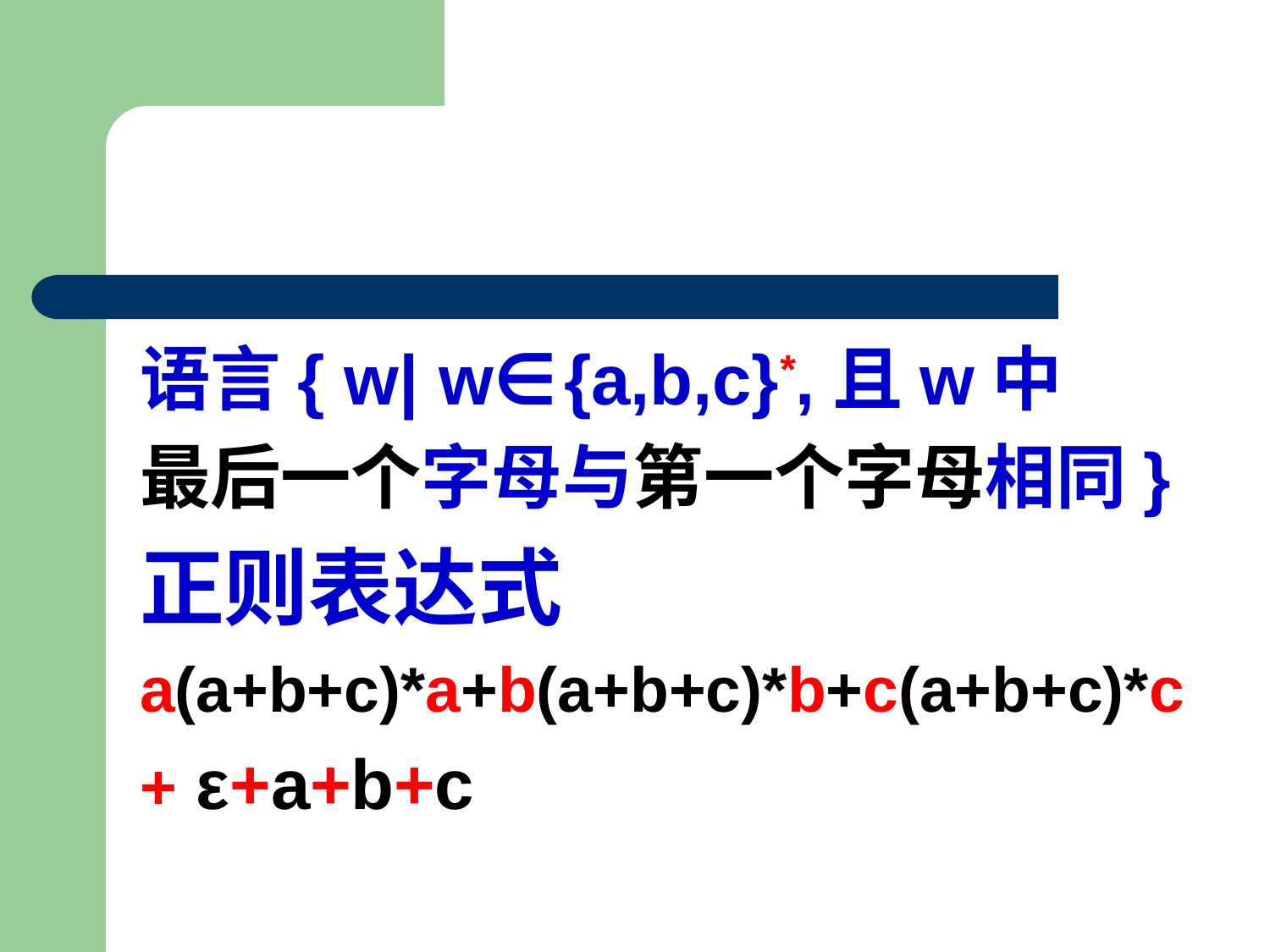

#
语言{ w| w∈{a,b,c}*,且w中
最后一个字母与第一个字母相同}
正则表达式
a(a+b+c)*a+b(a+b+c)*b+c(a+b+c)*c
+ ε+a+b+c